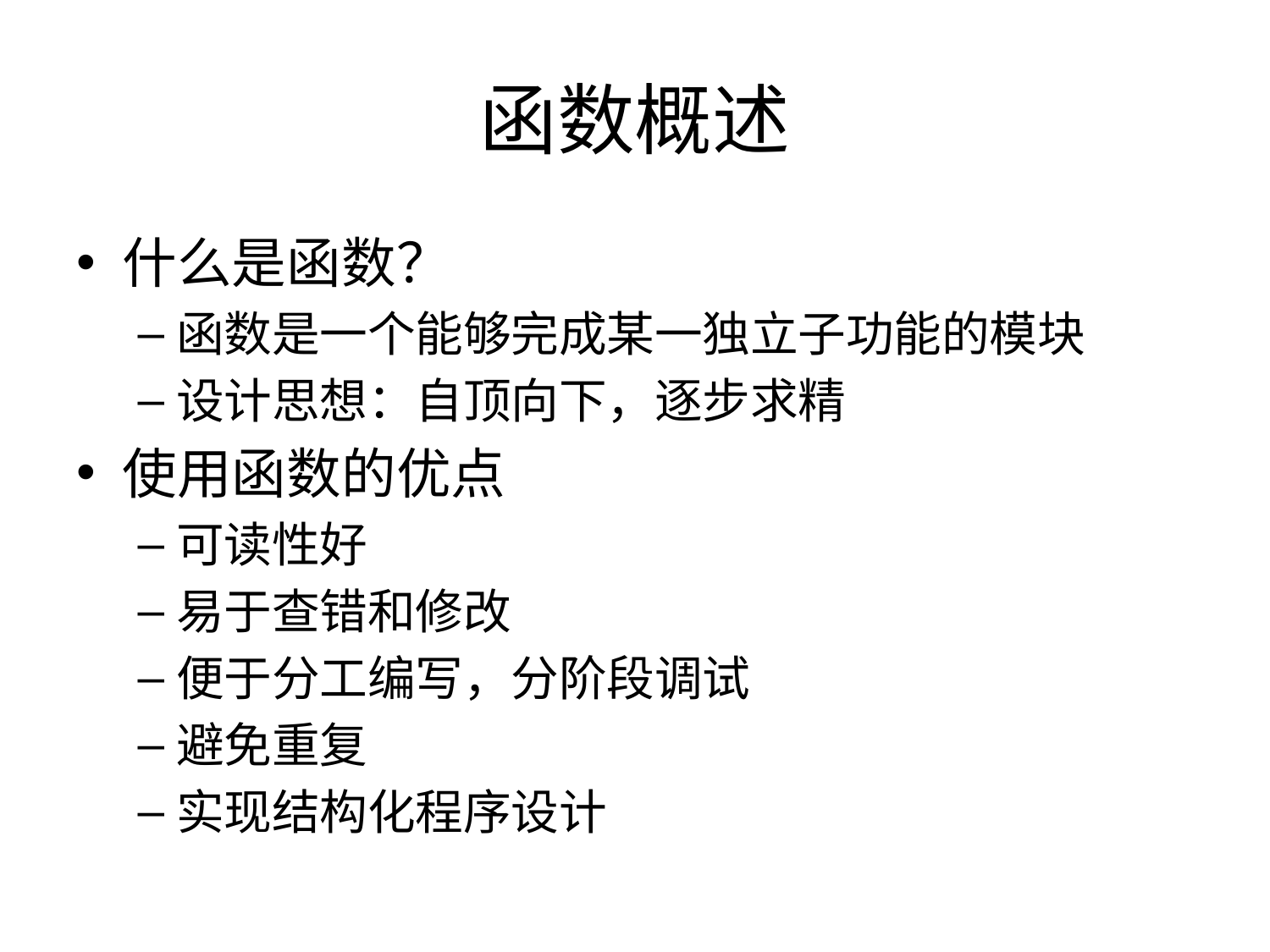

# 函数概述
什么是函数？
函数是一个能够完成某一独立子功能的模块
设计思想：自顶向下，逐步求精
使用函数的优点
可读性好
易于查错和修改
便于分工编写，分阶段调试
避免重复
实现结构化程序设计